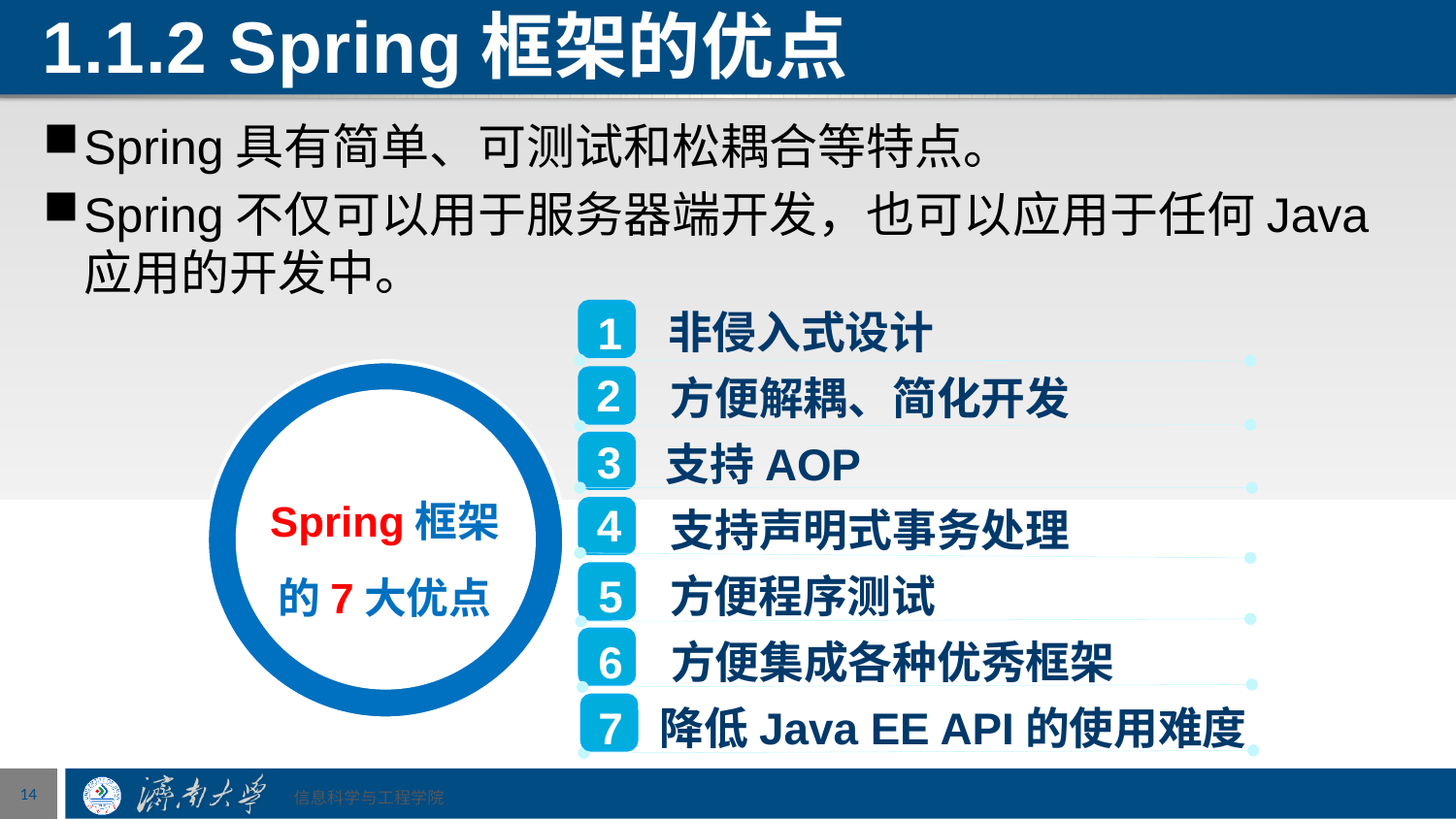

# 1.1.2 Spring框架的优点
Spring具有简单、可测试和松耦合等特点。
Spring不仅可以用于服务器端开发，也可以应用于任何Java应用的开发中。
非侵入式设计

1

2

Spring框架的7大优点
方便解耦、简化开发

3
支持AOP

4
支持声明式事务处理

方便程序测试
5

方便集成各种优秀框架
6

降低Java EE API的使用难度
7